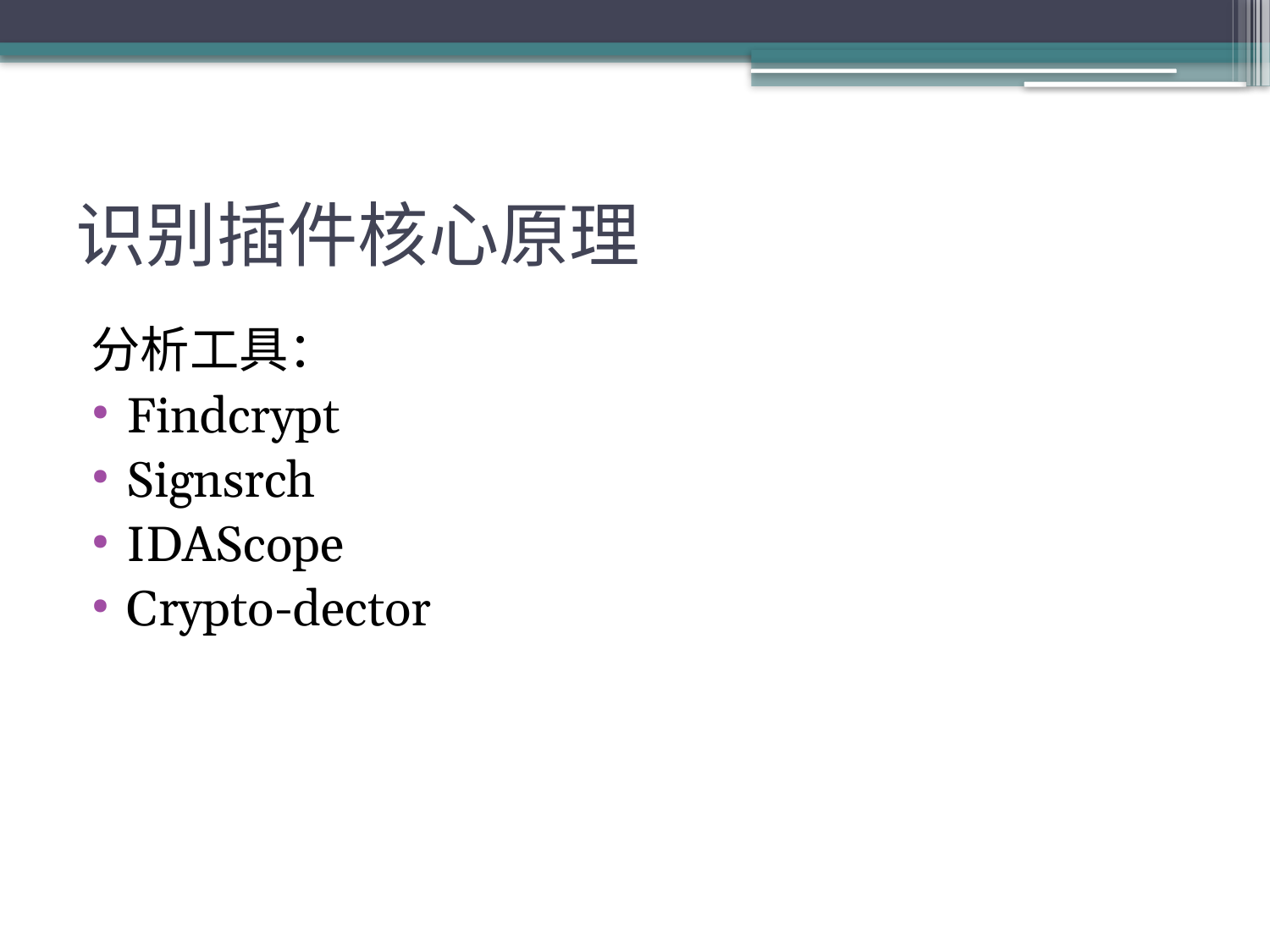

# 识别插件核心原理
分析工具：
Findcrypt
Signsrch
IDAScope
Crypto-dector